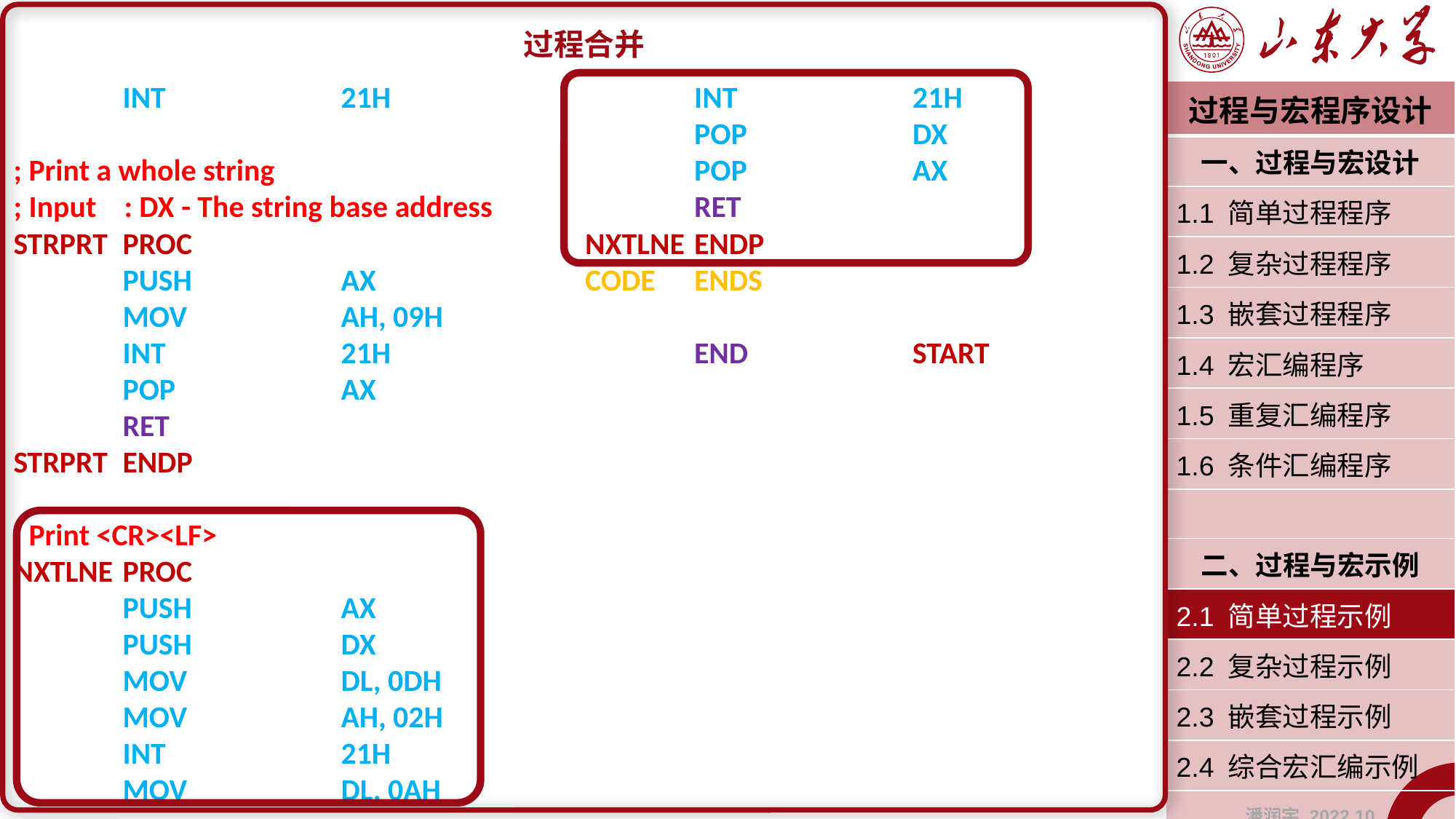

过程合并
	INT		21H

; Print a whole string
; Input    : DX - The string base address
STRPRT	PROC
	PUSH		AX
	MOV		AH, 09H
	INT		21H
	POP		AX
	RET
STRPRT	ENDP

; Print <CR><LF>
NXTLNE	PROC
	PUSH		AX
	PUSH		DX
	MOV		DL, 0DH
	MOV		AH, 02H
	INT		21H
	MOV		DL, 0AH

	INT		21H
	POP		DX
	POP		AX
	RET
NXTLNE	ENDP
CODE	ENDS

	END		START
| 过程与宏程序设计 |
| --- |
| 一、过程与宏设计 |
| 1.1 简单过程程序 |
| 1.2 复杂过程程序 |
| 1.3 嵌套过程程序 |
| 1.4 宏汇编程序 |
| 1.5 重复汇编程序 |
| 1.6 条件汇编程序 |
|  |
| 二、过程与宏示例 |
| 2.1 简单过程示例 |
| 2.2 复杂过程示例 |
| 2.3 嵌套过程示例 |
| 2.4 综合宏汇编示例 |
| 潘润宇 2022.10 |